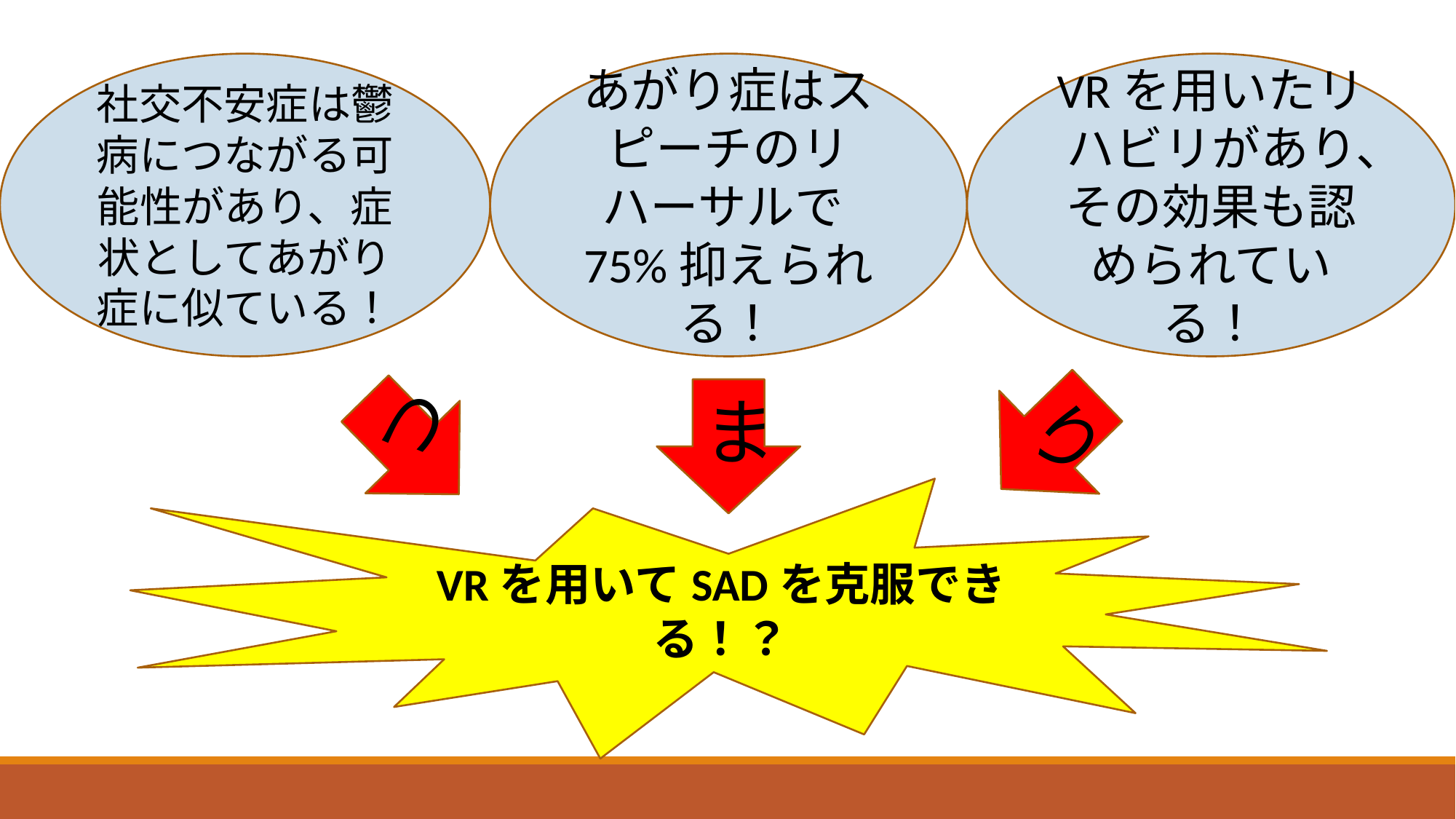

社交不安症は鬱病につながる可能性があり、症状としてあがり症に似ている！
あがり症はスピーチのリハーサルで75%抑えられる！
VRを用いたリハビリがあり、その効果も認められている！
り
つ
ま
VRを用いてSADを克服できる！？